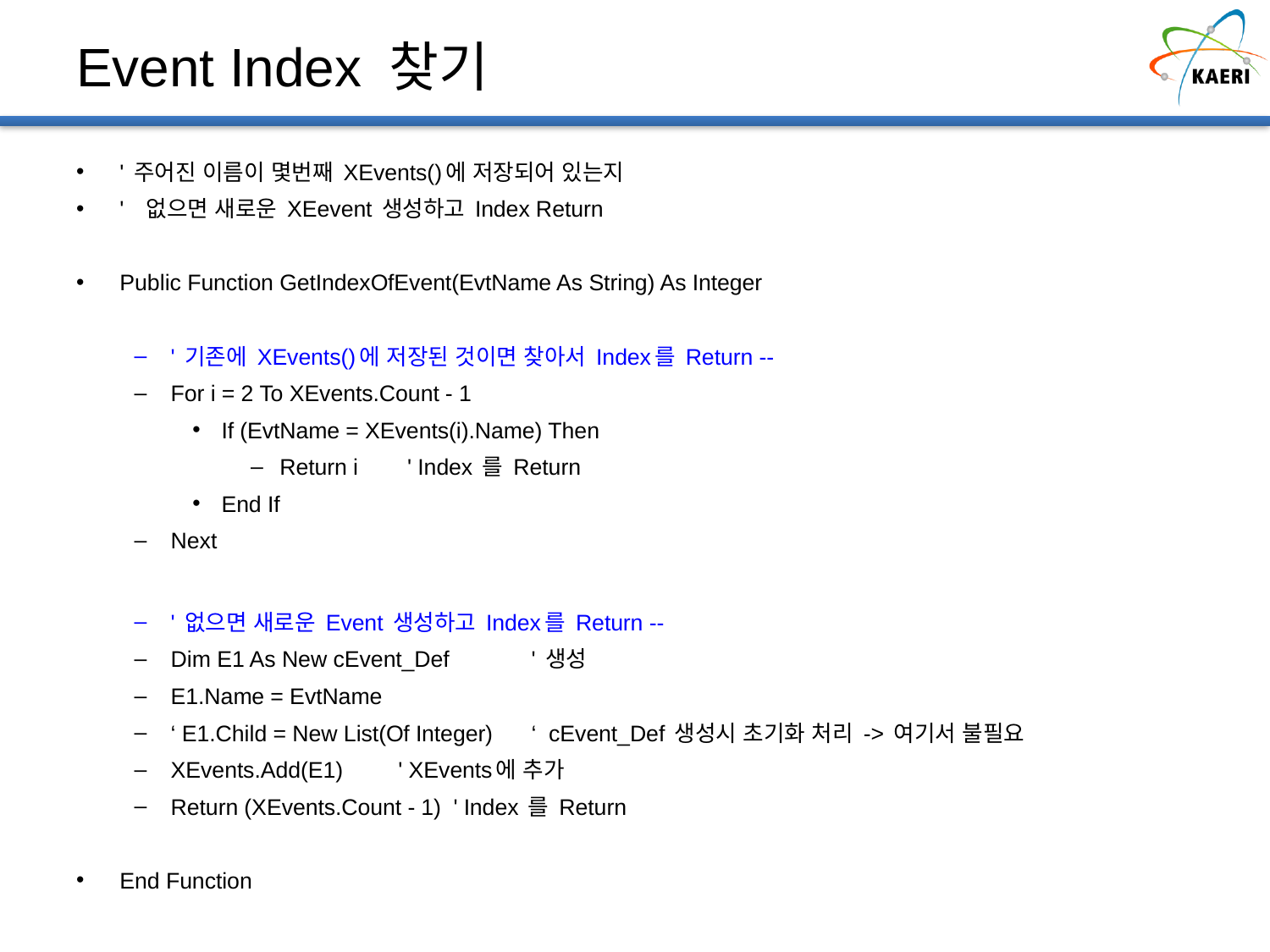

# Event Index 찾기
' 주어진 이름이 몇번째 XEvents()에 저장되어 있는지
'   없으면 새로운 XEevent 생성하고 Index Return

Public Function GetIndexOfEvent(EvtName As String) As Integer

' 기존에 XEvents()에 저장된 것이면 찾아서 Index를 Return --
For i = 2 To XEvents.Count - 1
If (EvtName = XEvents(i).Name) Then
Return i        ' Index 를 Return
End If
Next

' 없으면 새로운 Event 생성하고 Index를 Return --
Dim E1 As New cEvent_Def	' 생성
E1.Name = EvtName
‘ E1.Child = New List(Of Integer)	‘  cEvent_Def 생성시 초기화 처리 -> 여기서 불필요
XEvents.Add(E1)         ' XEvents에 추가
Return (XEvents.Count - 1)  ' Index 를 Return

End Function